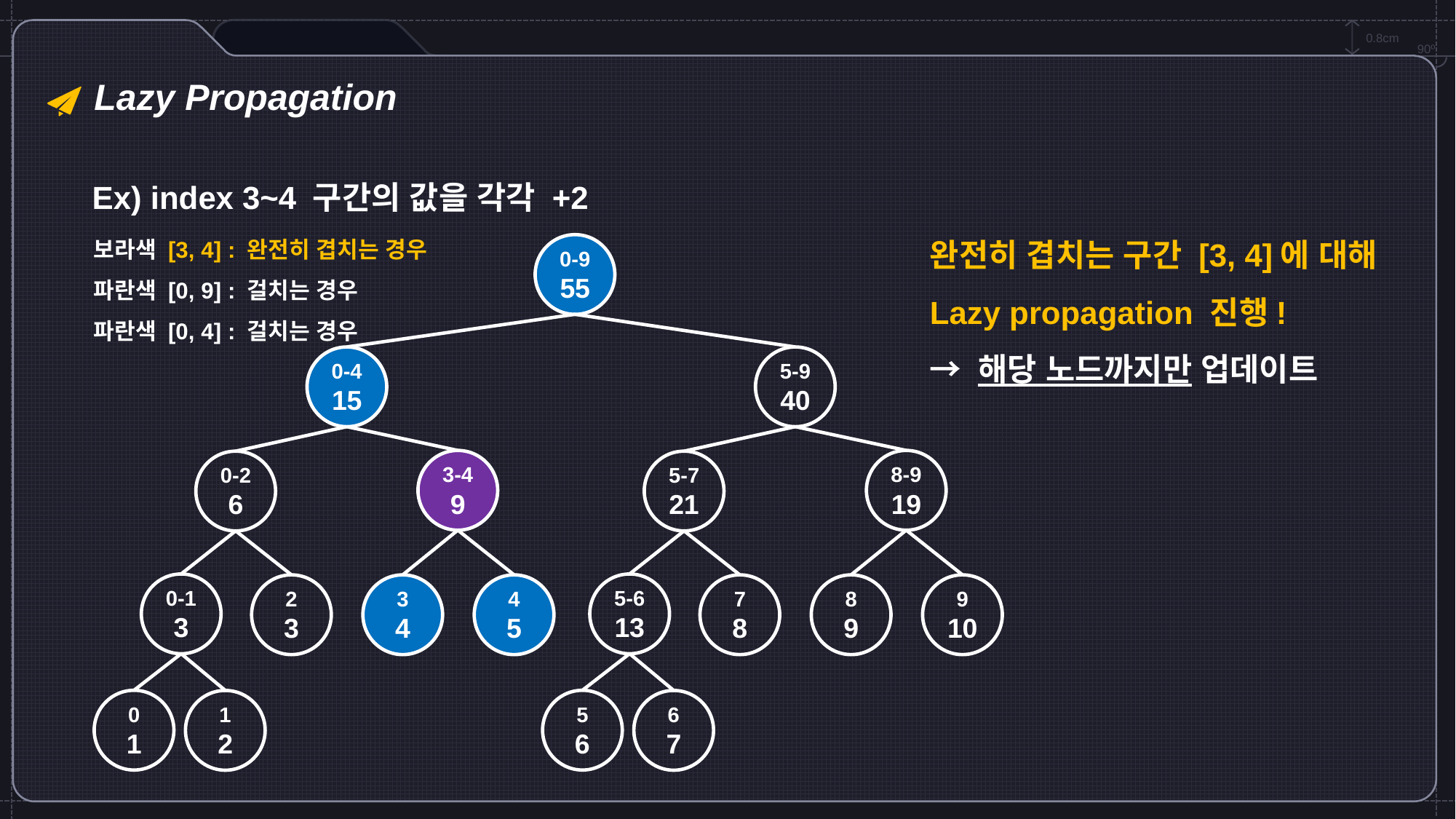

0.8cm
90º

Lazy Propagation

Ex) index 3~4 구간의 값을 각각 +2

완전히 겹치는 구간 [3, 4]에 대해
Lazy propagation 진행!
→ 해당 노드까지만 업데이트
보라색 [3, 4] : 완전히 겹치는 경우
파란색 [0, 9] : 걸치는 경우
파란색 [0, 4] : 걸치는 경우

0-9
55
0-4
15
5-9
40
3-4
9
8-9
19
0-2
6
5-7
21
0-1
3
5-6
13
2
3
3
4
4
5
7
8
8
9
9
10
0
1
5
6
1
2
6
7